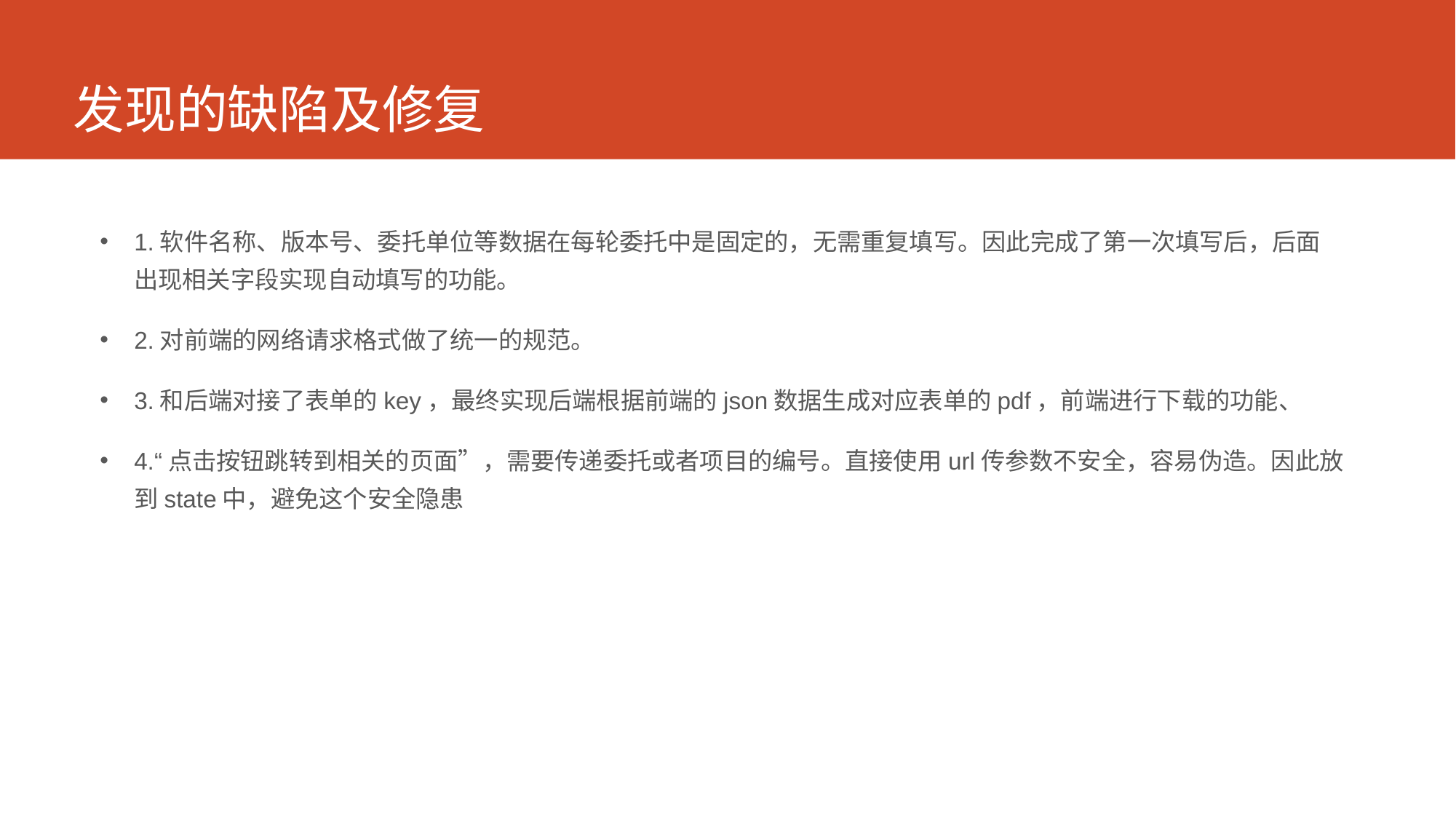

# 发现的缺陷及修复
1.软件名称、版本号、委托单位等数据在每轮委托中是固定的，无需重复填写。因此完成了第一次填写后，后面出现相关字段实现自动填写的功能。
2.对前端的网络请求格式做了统一的规范。
3.和后端对接了表单的key，最终实现后端根据前端的json数据生成对应表单的pdf，前端进行下载的功能、
4.“点击按钮跳转到相关的页面”，需要传递委托或者项目的编号。直接使用url传参数不安全，容易伪造。因此放到state中，避免这个安全隐患